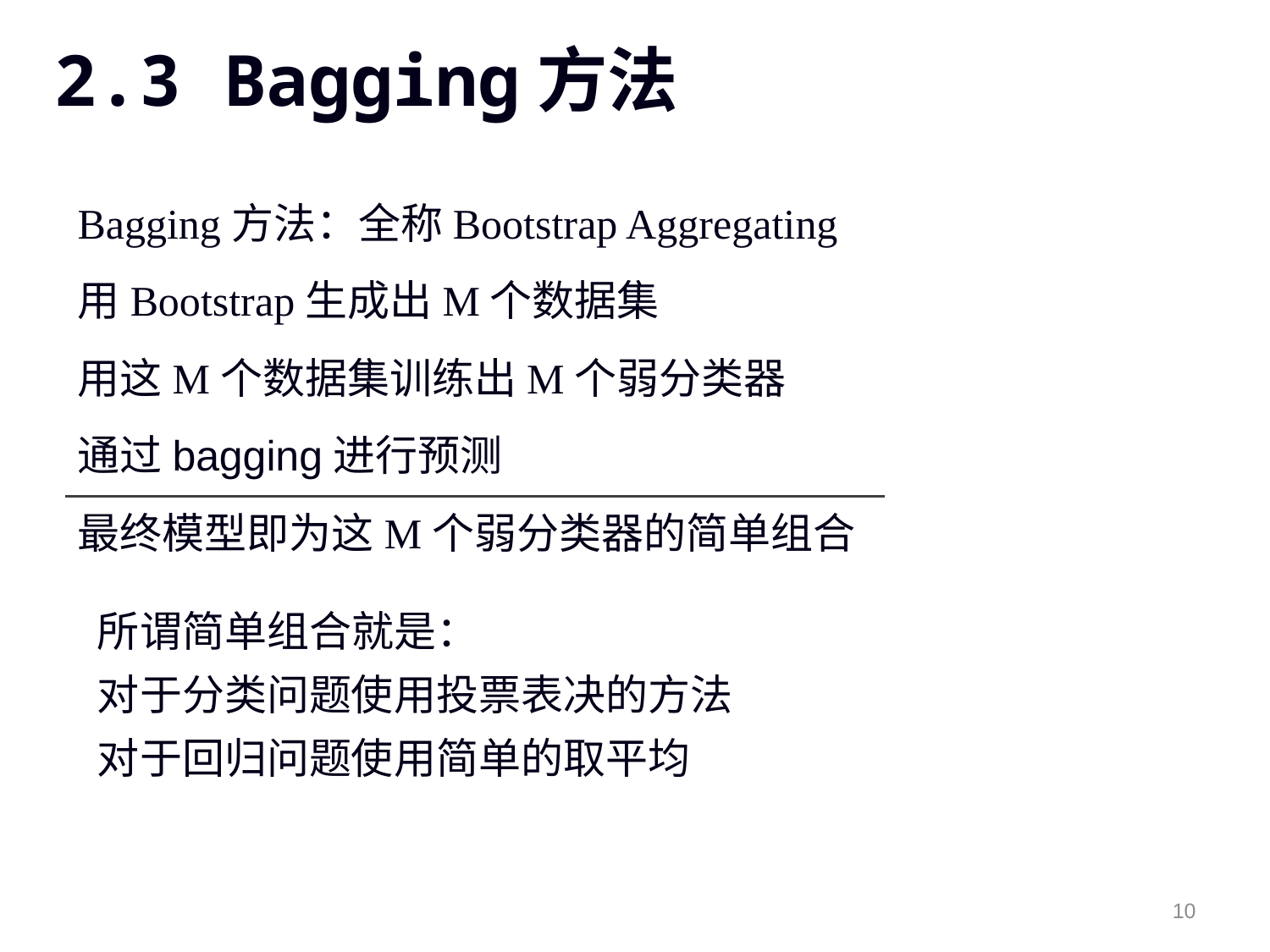

# 2.3 Bagging方法
Bagging方法：全称Bootstrap Aggregating
用Bootstrap生成出M个数据集
用这M个数据集训练出M个弱分类器
通过bagging进行预测
最终模型即为这M个弱分类器的简单组合
所谓简单组合就是：
对于分类问题使用投票表决的方法
对于回归问题使用简单的取平均